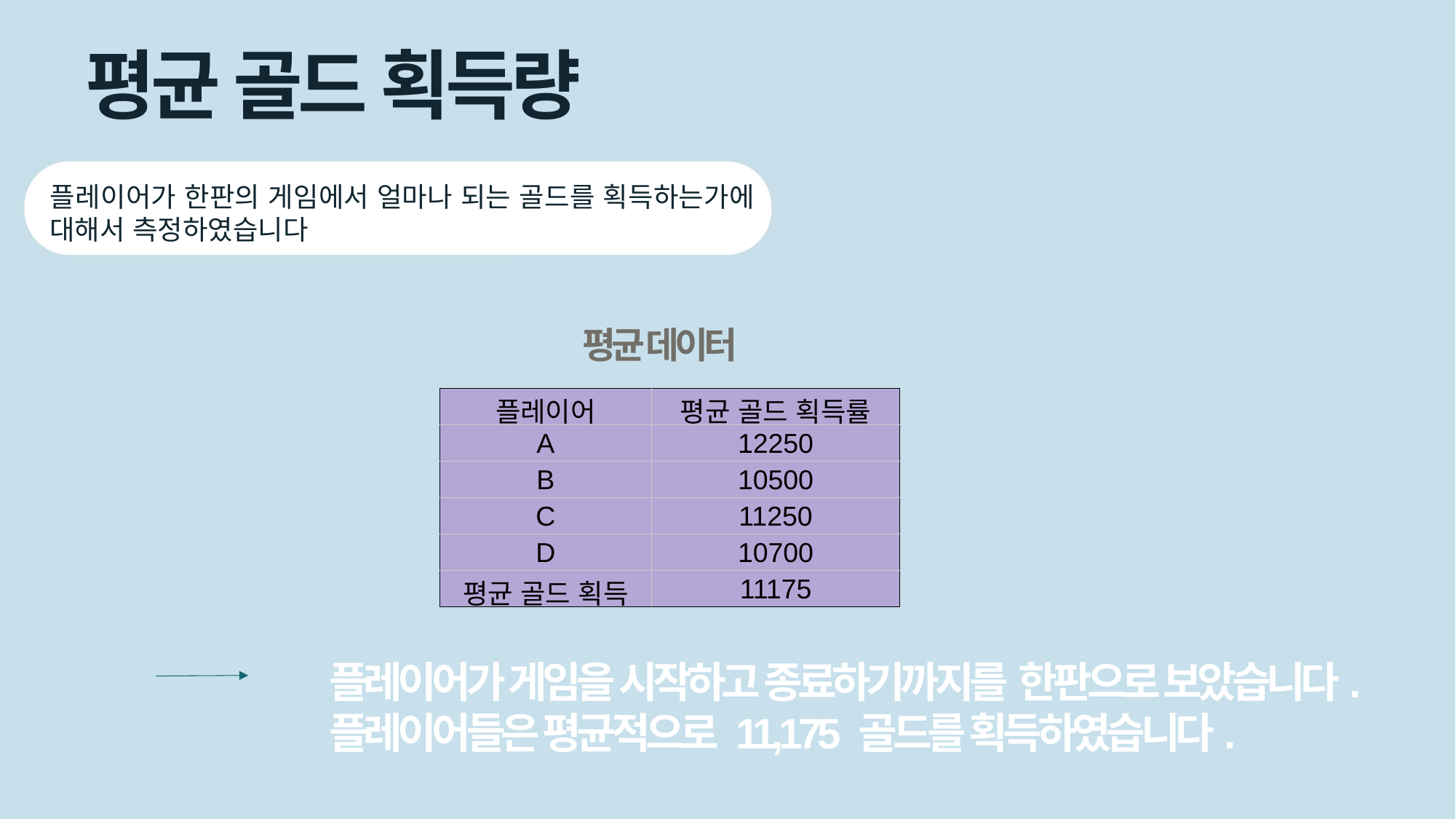

평균 골드 획득량

플레이어가 한판의 게임에서 얼마나 되는 골드를 획득하는가에 대해서 측정하였습니다
평균 데이터
| 플레이어 | 평균 골드 획득률 |
| --- | --- |
| A | 12250 |
| B | 10500 |
| C | 11250 |
| D | 10700 |
| 평균 골드 획득 | 11175 |
플레이어가 게임을 시작하고 종료하기까지를  한판으로 보았습니다.
플레이어들은 평균적으로 11,175 골드를 획득하였습니다.